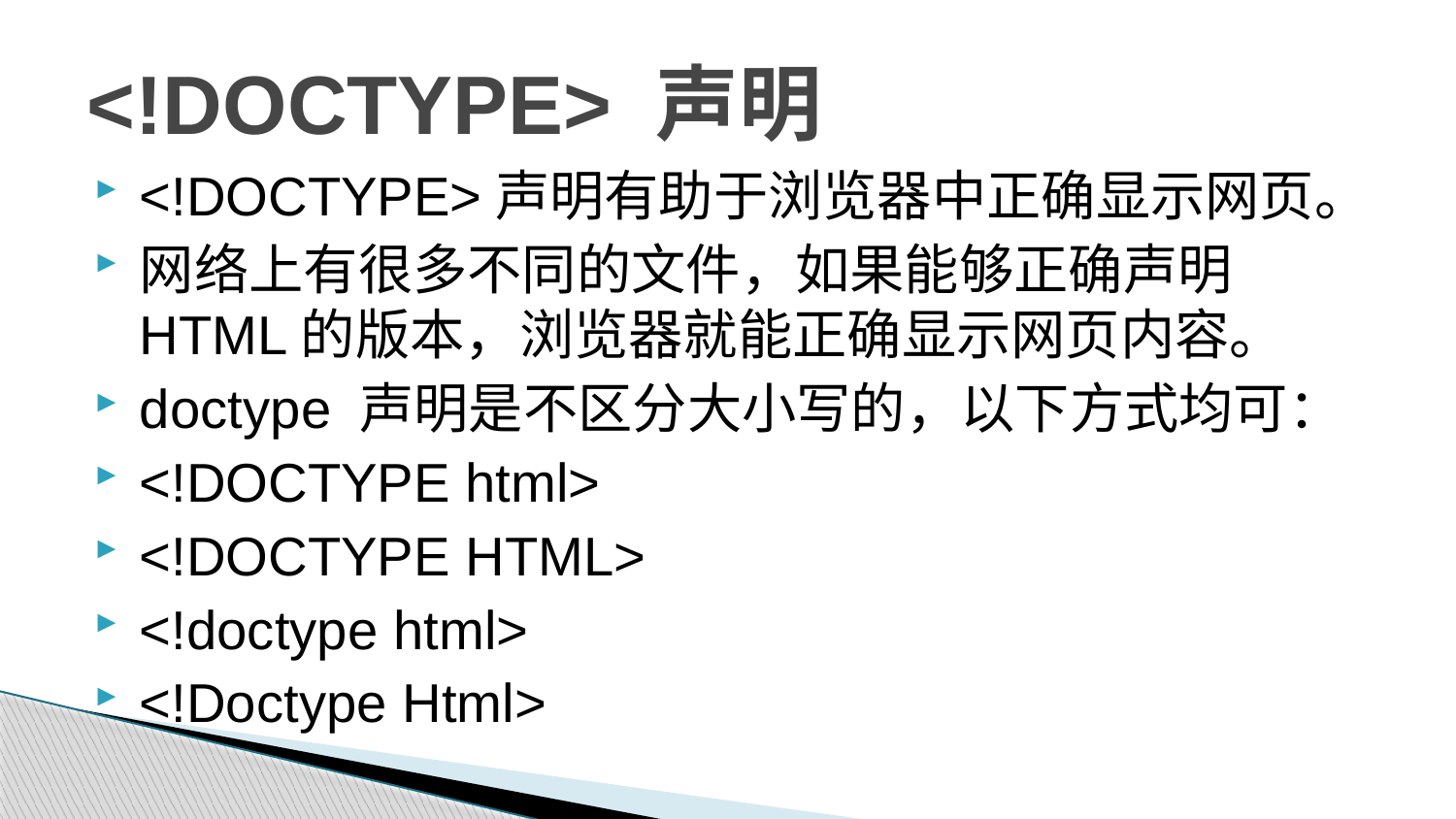

# <!DOCTYPE> 声明
<!DOCTYPE>声明有助于浏览器中正确显示网页。
网络上有很多不同的文件，如果能够正确声明HTML的版本，浏览器就能正确显示网页内容。
doctype 声明是不区分大小写的，以下方式均可：
<!DOCTYPE html>
<!DOCTYPE HTML>
<!doctype html>
<!Doctype Html>